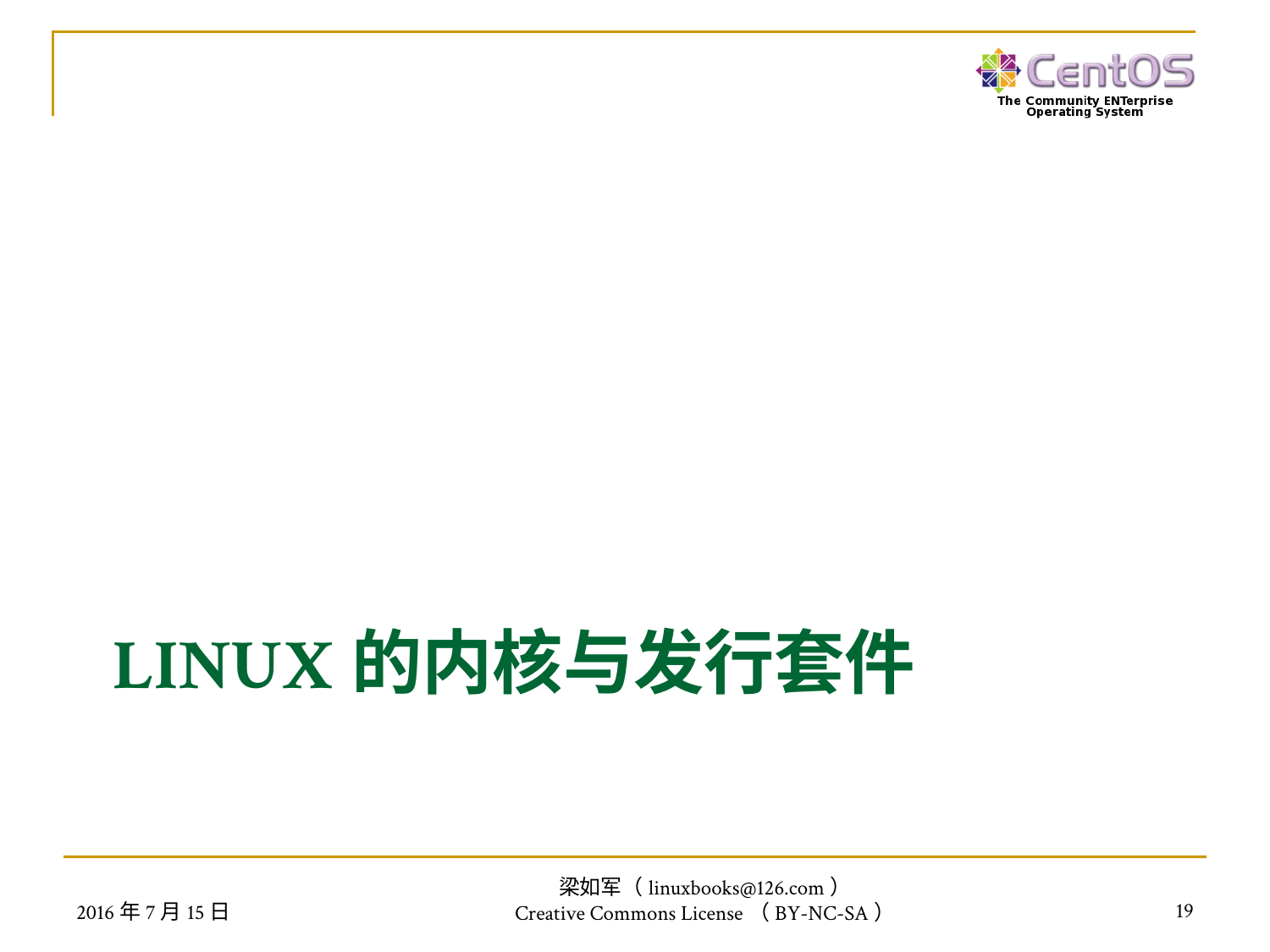

# LINUX的内核与发行套件
2016年7月15日
19
梁如军（linuxbooks@126.com）
Creative Commons License（BY-NC-SA）